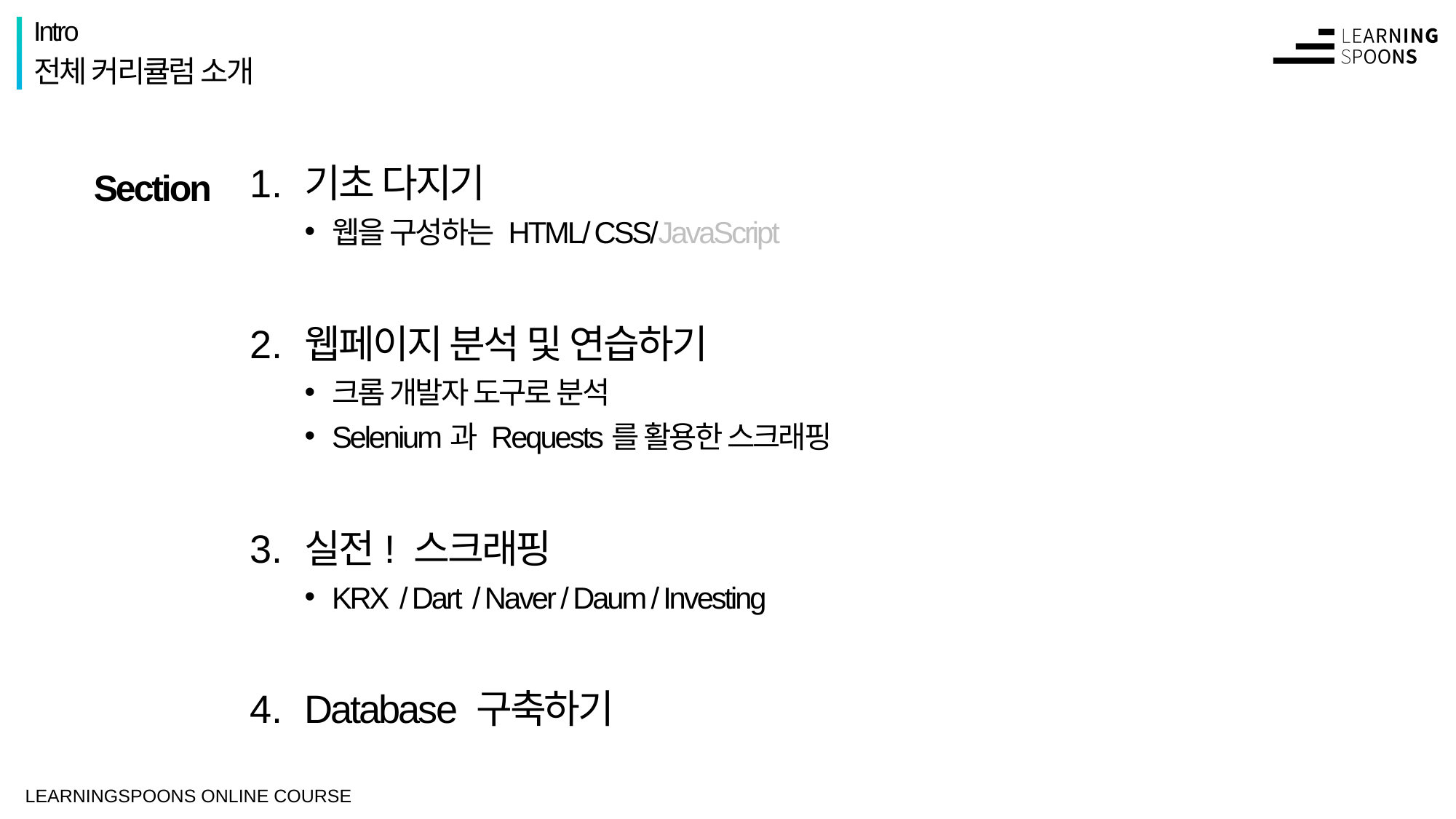

Intro
전체 커리큘럼 소개
기초 다지기
웹을 구성하는 HTML/ CSS/JavaScript

웹페이지 분석 및 연습하기
크롬 개발자 도구로 분석
Selenium과 Requests를 활용한 스크래핑

실전! 스크래핑
KRX  / Dart  / Naver / Daum / Investing

Database 구축하기